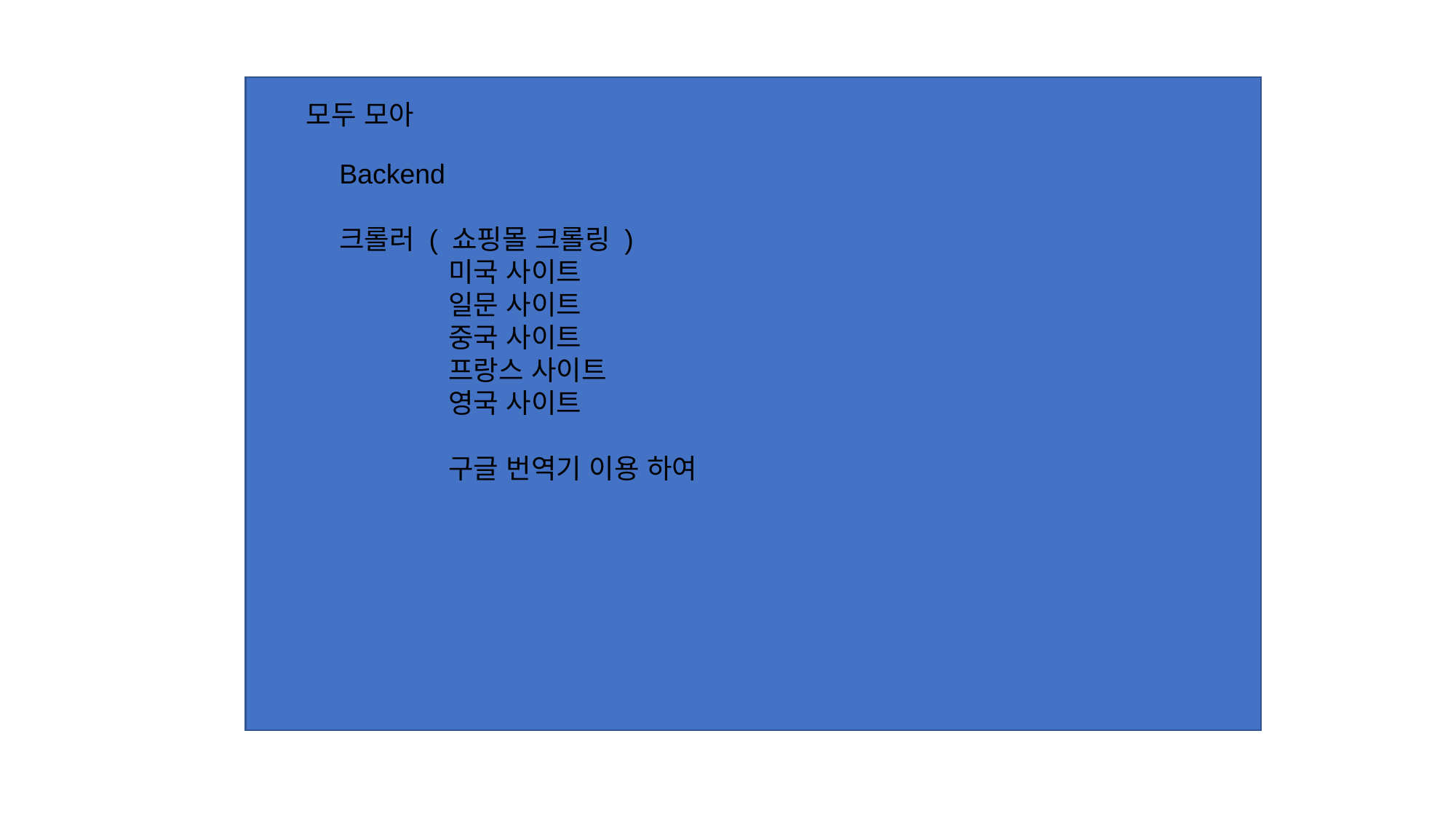

모두 모아
Backend

크롤러 ( 쇼핑몰 크롤링 )
	미국 사이트
	일문 사이트
	중국 사이트
	프랑스 사이트
	영국 사이트

	구글 번역기 이용 하여